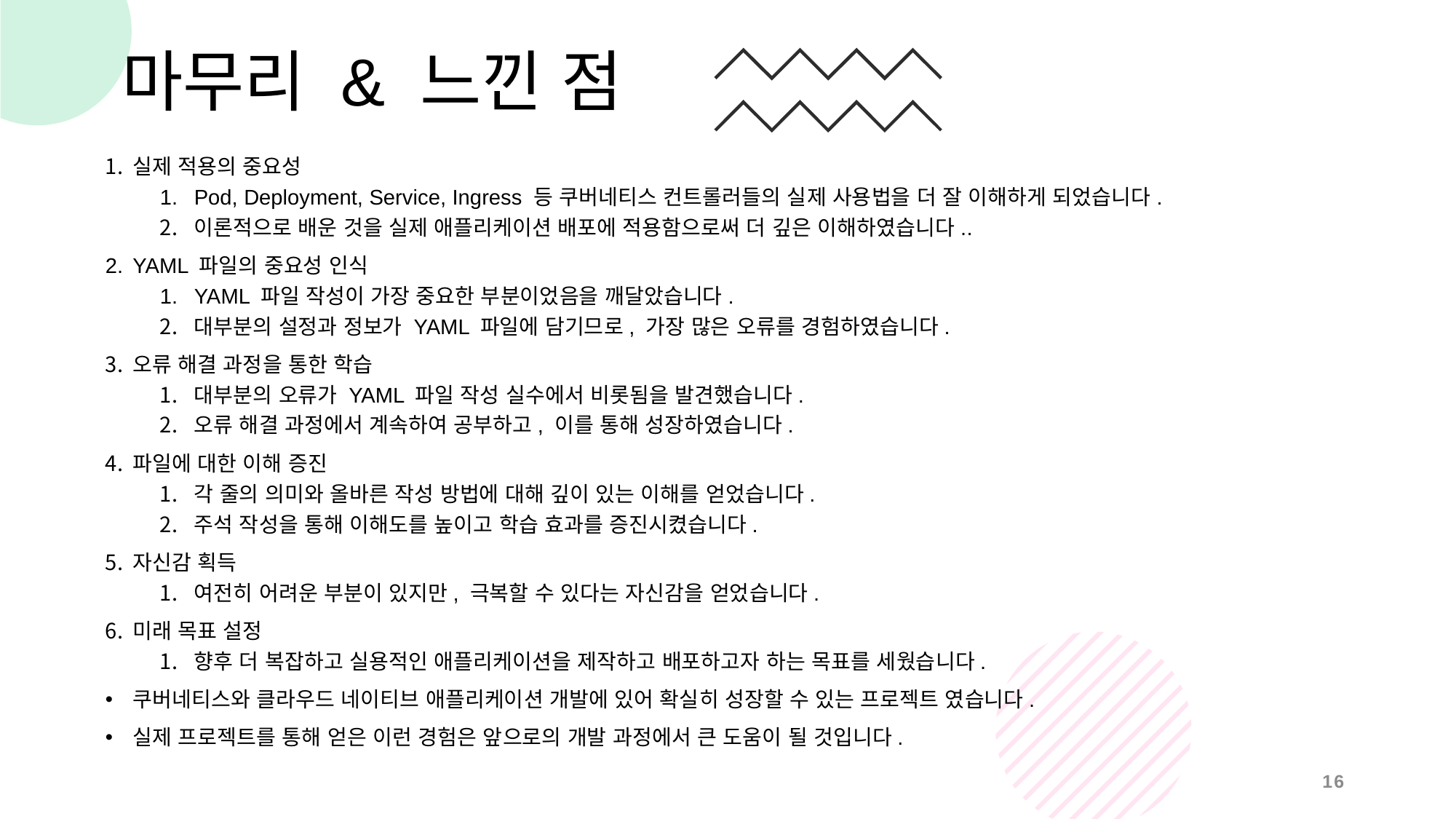

# 마무리 & 느낀 점
실제 적용의 중요성
Pod, Deployment, Service, Ingress 등 쿠버네티스 컨트롤러들의 실제 사용법을 더 잘 이해하게 되었습니다.
이론적으로 배운 것을 실제 애플리케이션 배포에 적용함으로써 더 깊은 이해하였습니다..
YAML 파일의 중요성 인식
YAML 파일 작성이 가장 중요한 부분이었음을 깨달았습니다.
대부분의 설정과 정보가 YAML 파일에 담기므로, 가장 많은 오류를 경험하였습니다.
오류 해결 과정을 통한 학습
대부분의 오류가 YAML 파일 작성 실수에서 비롯됨을 발견했습니다.
오류 해결 과정에서 계속하여 공부하고, 이를 통해 성장하였습니다.
파일에 대한 이해 증진
각 줄의 의미와 올바른 작성 방법에 대해 깊이 있는 이해를 얻었습니다.
주석 작성을 통해 이해도를 높이고 학습 효과를 증진시켰습니다.
자신감 획득
여전히 어려운 부분이 있지만, 극복할 수 있다는 자신감을 얻었습니다.
미래 목표 설정
향후 더 복잡하고 실용적인 애플리케이션을 제작하고 배포하고자 하는 목표를 세웠습니다.
쿠버네티스와 클라우드 네이티브 애플리케이션 개발에 있어 확실히 성장할 수 있는 프로젝트 였습니다.
실제 프로젝트를 통해 얻은 이런 경험은 앞으로의 개발 과정에서 큰 도움이 될 것입니다.
16